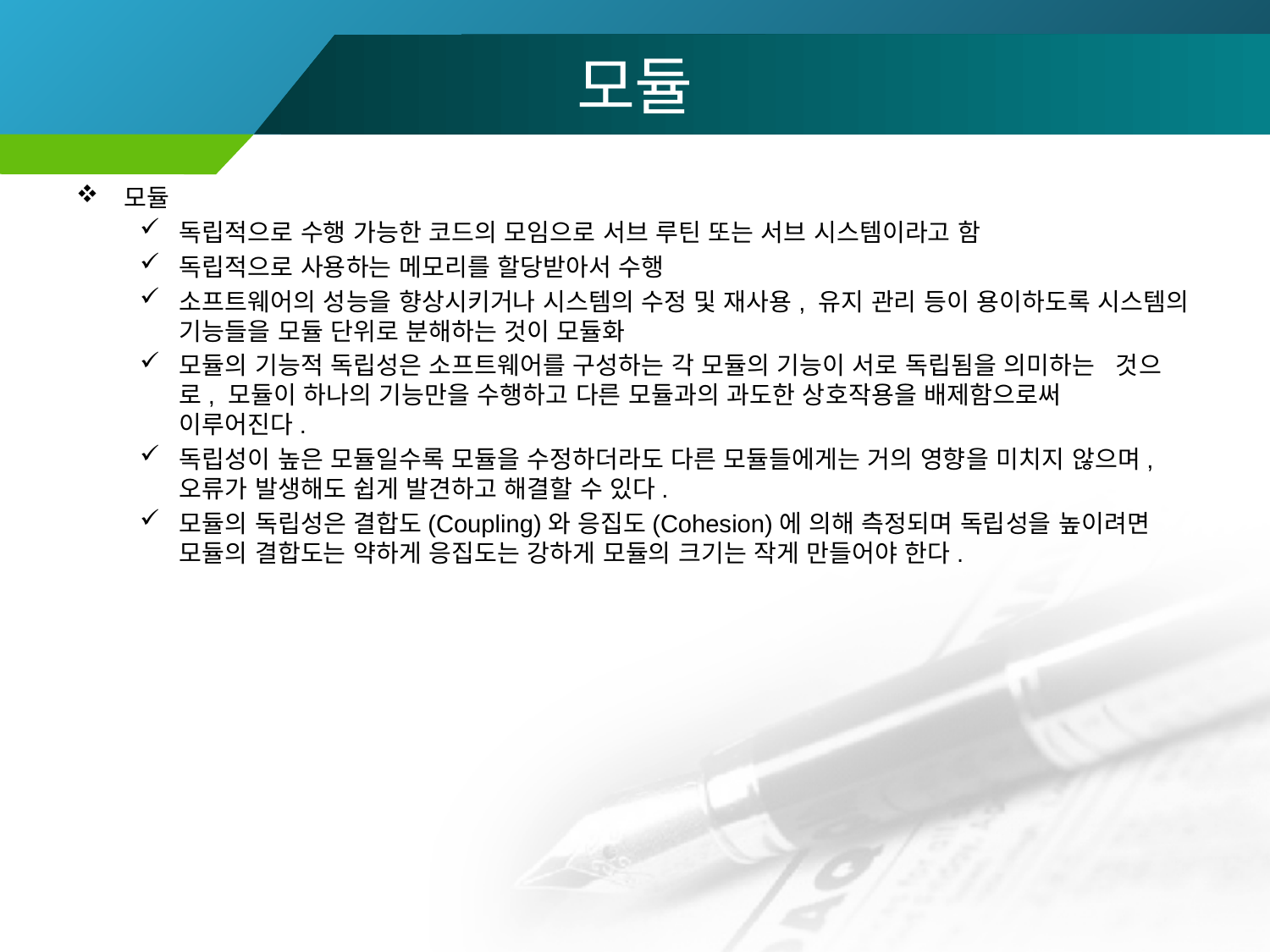

# 모듈
모듈
독립적으로 수행 가능한 코드의 모임으로 서브 루틴 또는 서브 시스템이라고 함
독립적으로 사용하는 메모리를 할당받아서 수행
소프트웨어의 성능을 향상시키거나 시스템의 수정 및 재사용, 유지 관리 등이 용이하도록 시스템의 기능들을 모듈 단위로 분해하는 것이 모듈화
모듈의 기능적 독립성은 소프트웨어를 구성하는 각 모듈의 기능이 서로 독립됨을 의미하는   것으로, 모듈이 하나의 기능만을 수행하고 다른 모듈과의 과도한 상호작용을 배제함으로써    이루어진다.
독립성이 높은 모듈일수록 모듈을 수정하더라도 다른 모듈들에게는 거의 영향을 미치지 않으며, 오류가 발생해도 쉽게 발견하고 해결할 수 있다.
모듈의 독립성은 결합도(Coupling)와 응집도(Cohesion)에 의해 측정되며 독립성을 높이려면 모듈의 결합도는 약하게 응집도는 강하게 모듈의 크기는 작게 만들어야 한다.